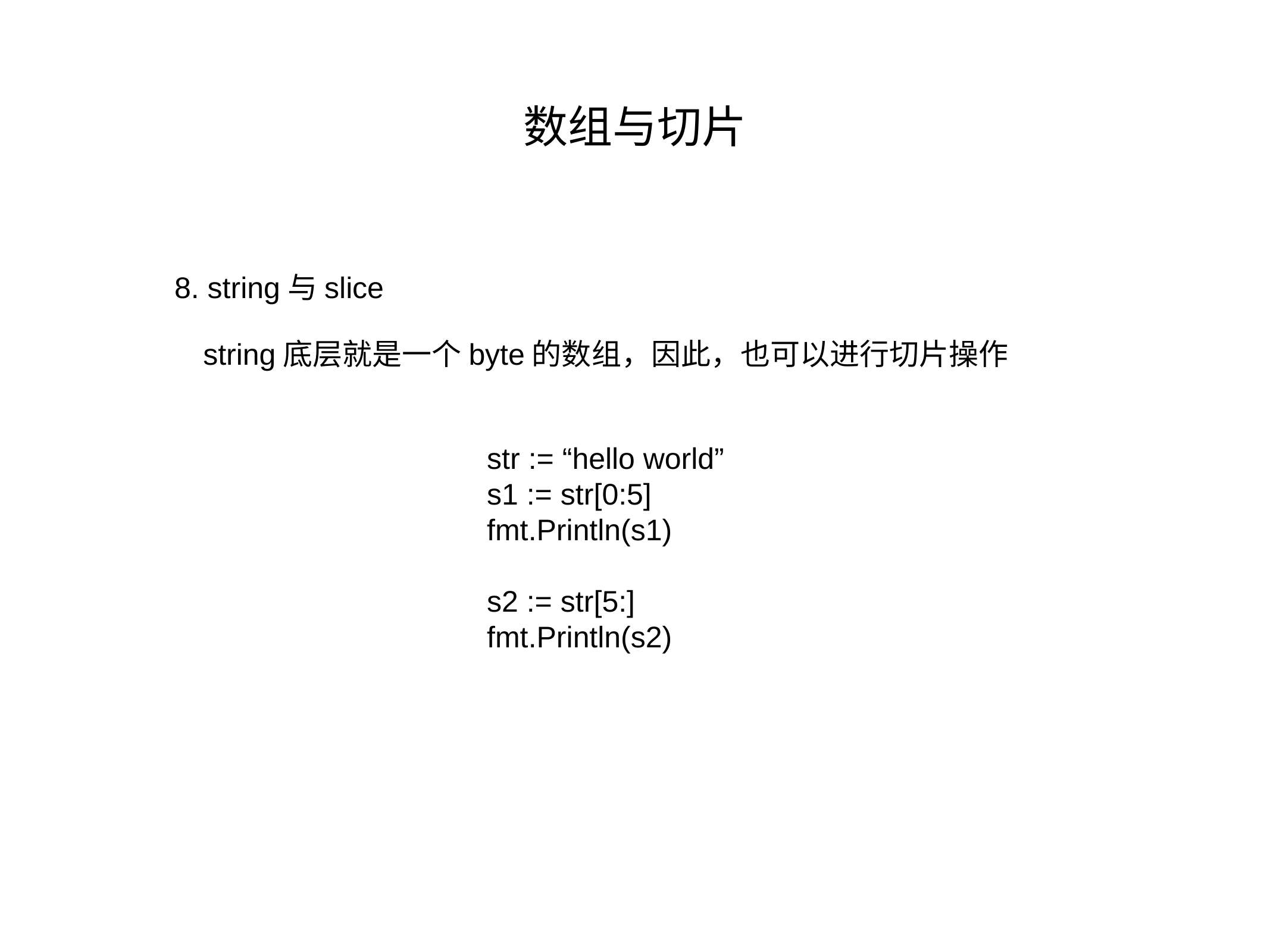

数组与切片
8. string与slice
string底层就是一个byte的数组，因此，也可以进行切片操作
str := “hello world”
s1 := str[0:5]
fmt.Println(s1)

s2 := str[5:]
fmt.Println(s2)